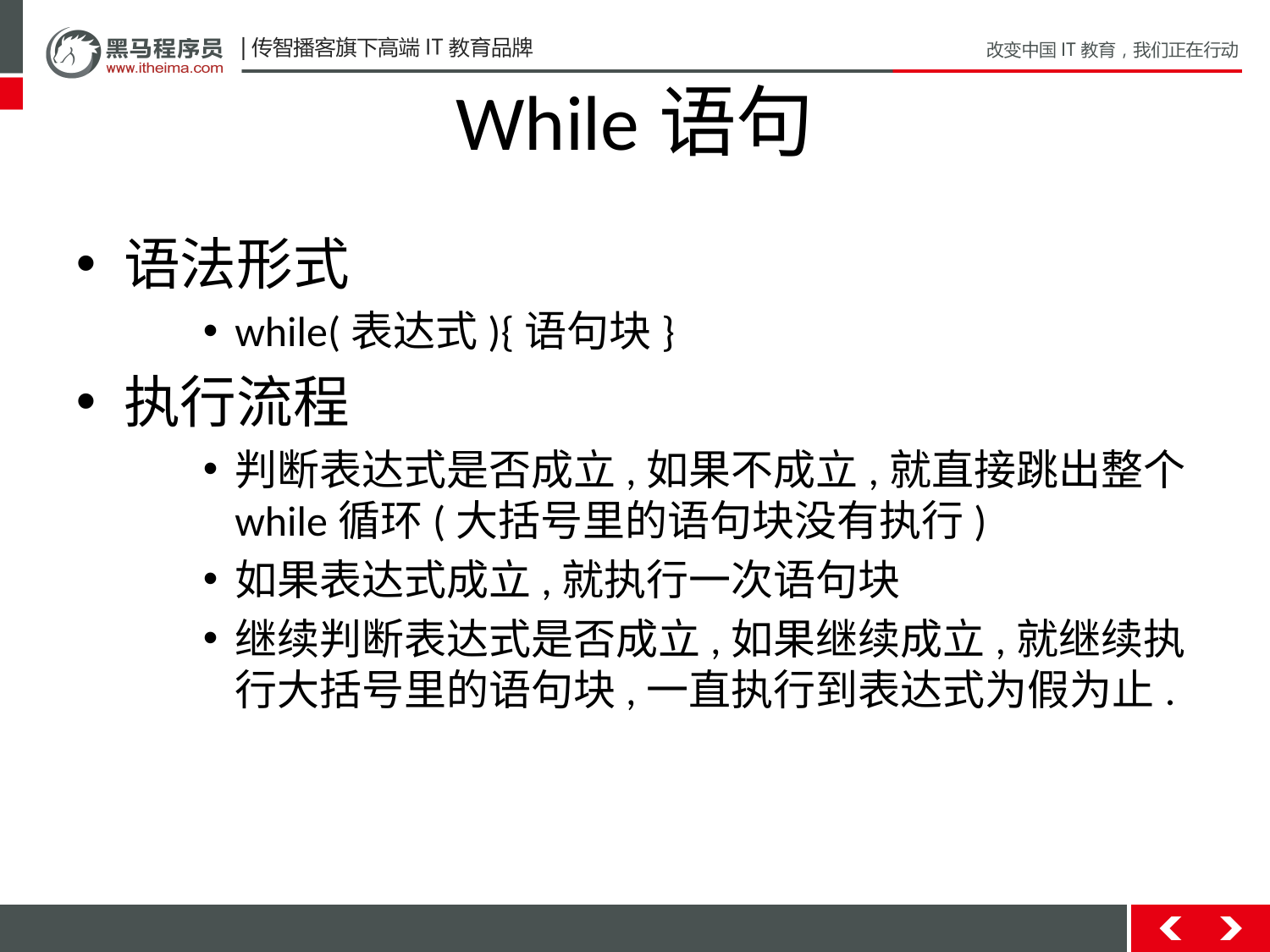

# While语句
语法形式
while(表达式){语句块}
执行流程
判断表达式是否成立,如果不成立,就直接跳出整个while循环(大括号里的语句块没有执行)
如果表达式成立,就执行一次语句块
继续判断表达式是否成立,如果继续成立,就继续执行大括号里的语句块,一直执行到表达式为假为止.